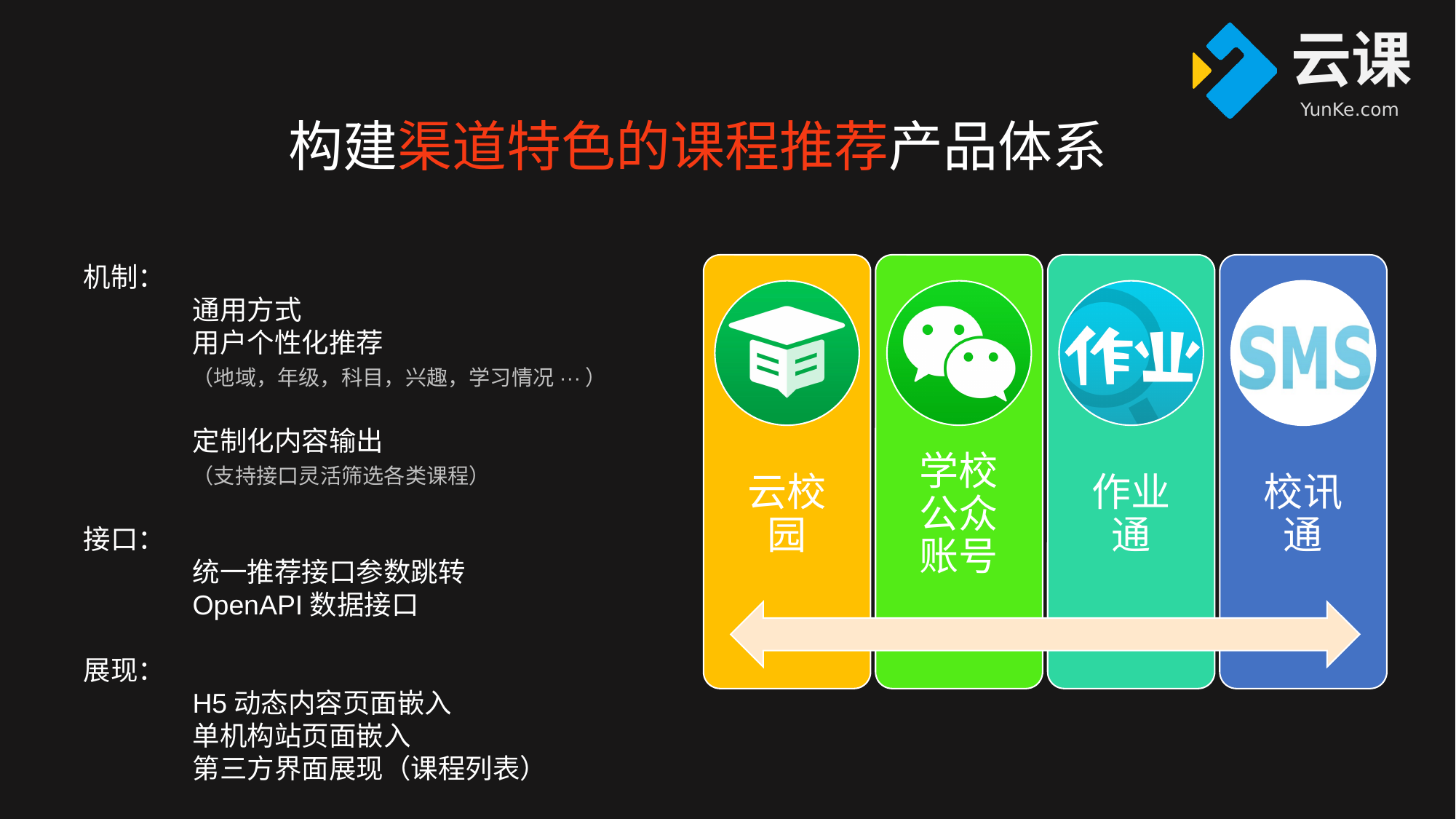

构建渠道特色的课程推荐产品体系
机制：
	通用方式
	用户个性化推荐
	（地域，年级，科目，兴趣，学习情况···）

	定制化内容输出
	（支持接口灵活筛选各类课程）

接口：
	统一推荐接口参数跳转
	OpenAPI数据接口

展现：
	H5动态内容页面嵌入
	单机构站页面嵌入
	第三方界面展现（课程列表）

云校园
学校公众账号
作业通
校讯通